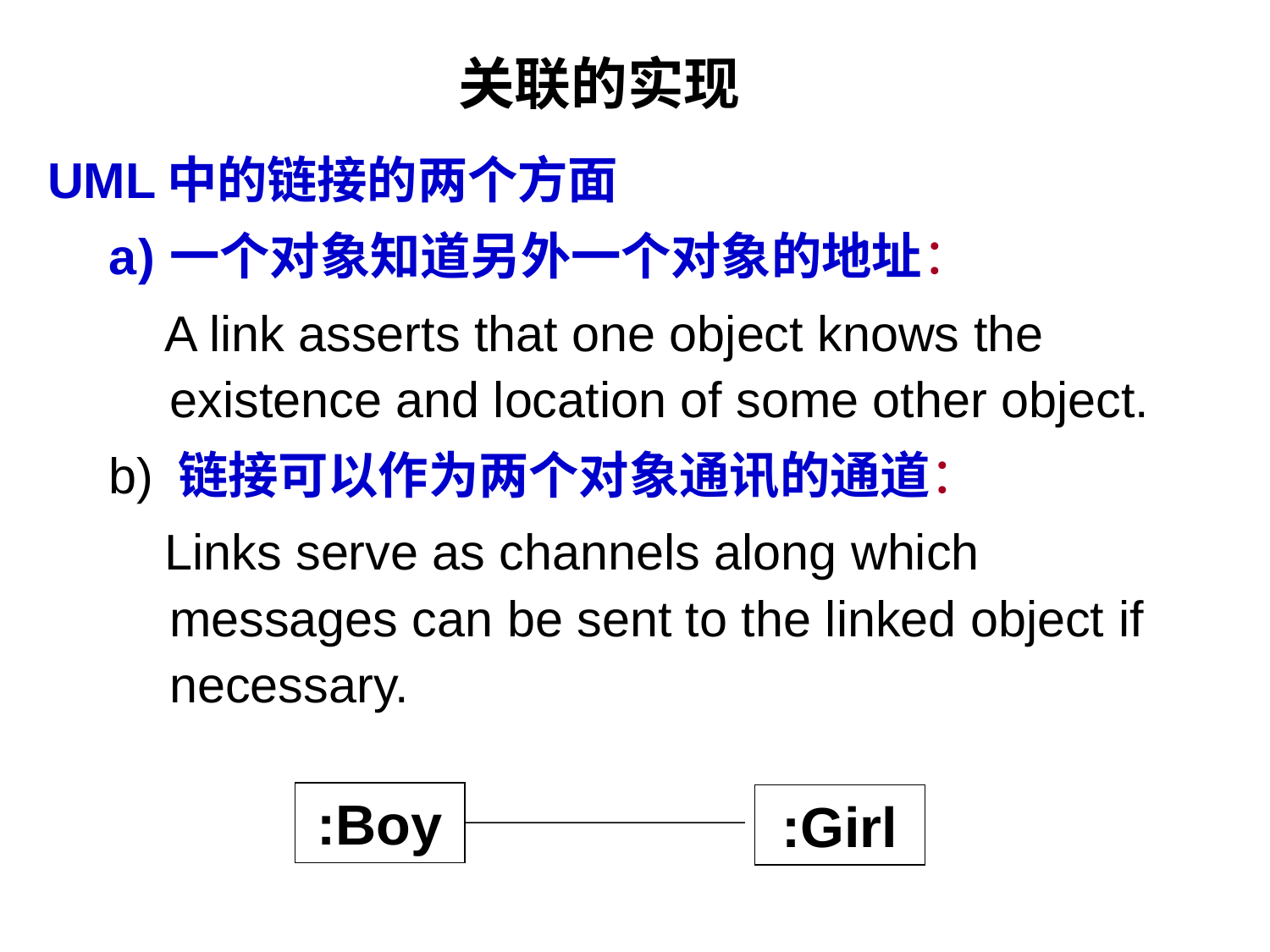

# 关联的实现
UML中的链接的两个方面
一个对象知道另外一个对象的地址：
    A link asserts that one object knows the existence and location of some other object.
b) 链接可以作为两个对象通讯的通道：
    Links serve as channels along which messages can be sent to the linked object if necessary.
:Boy
:Girl